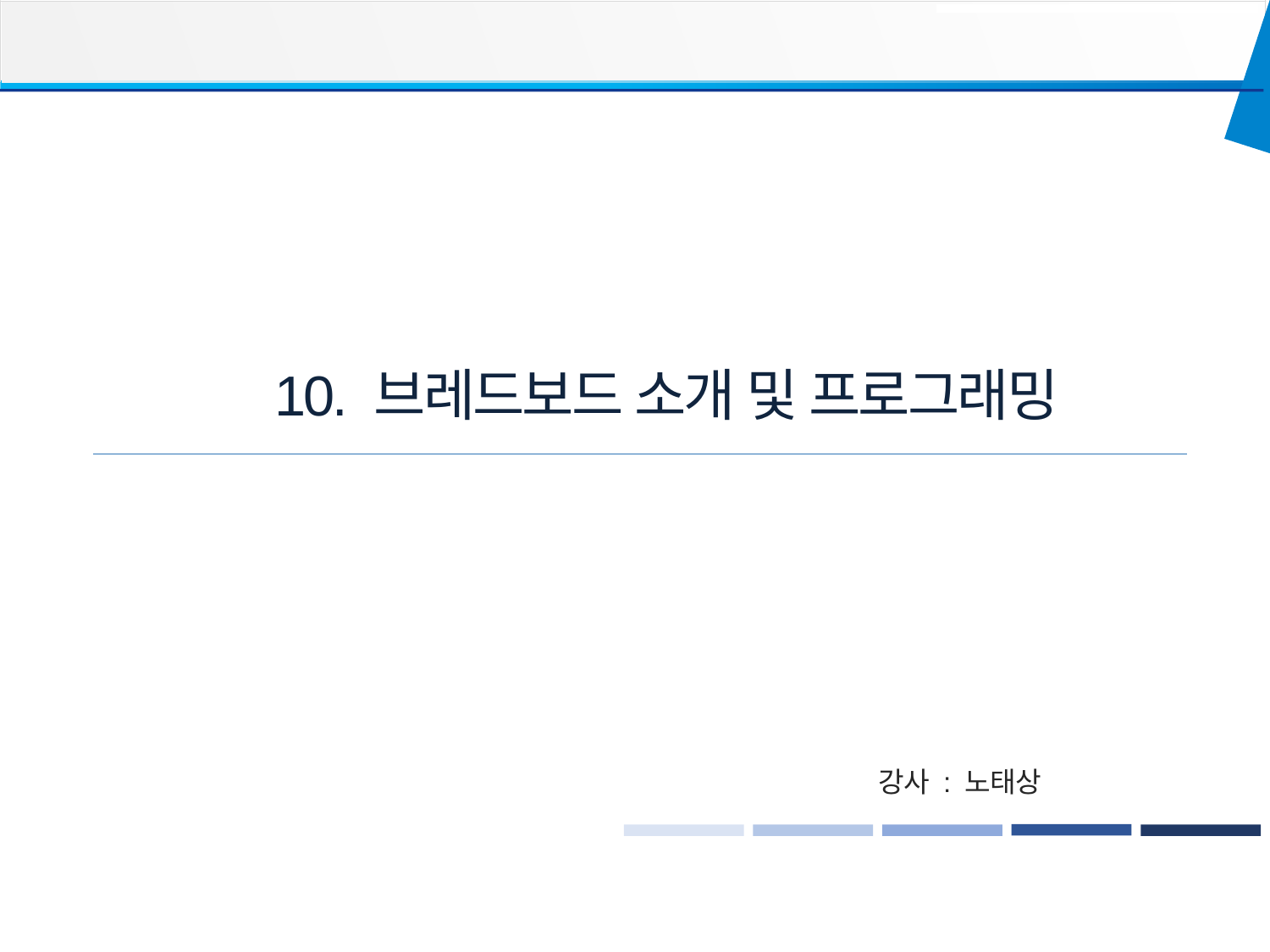

10. 브레드보드 소개 및 프로그래밍

강사 : 노태상